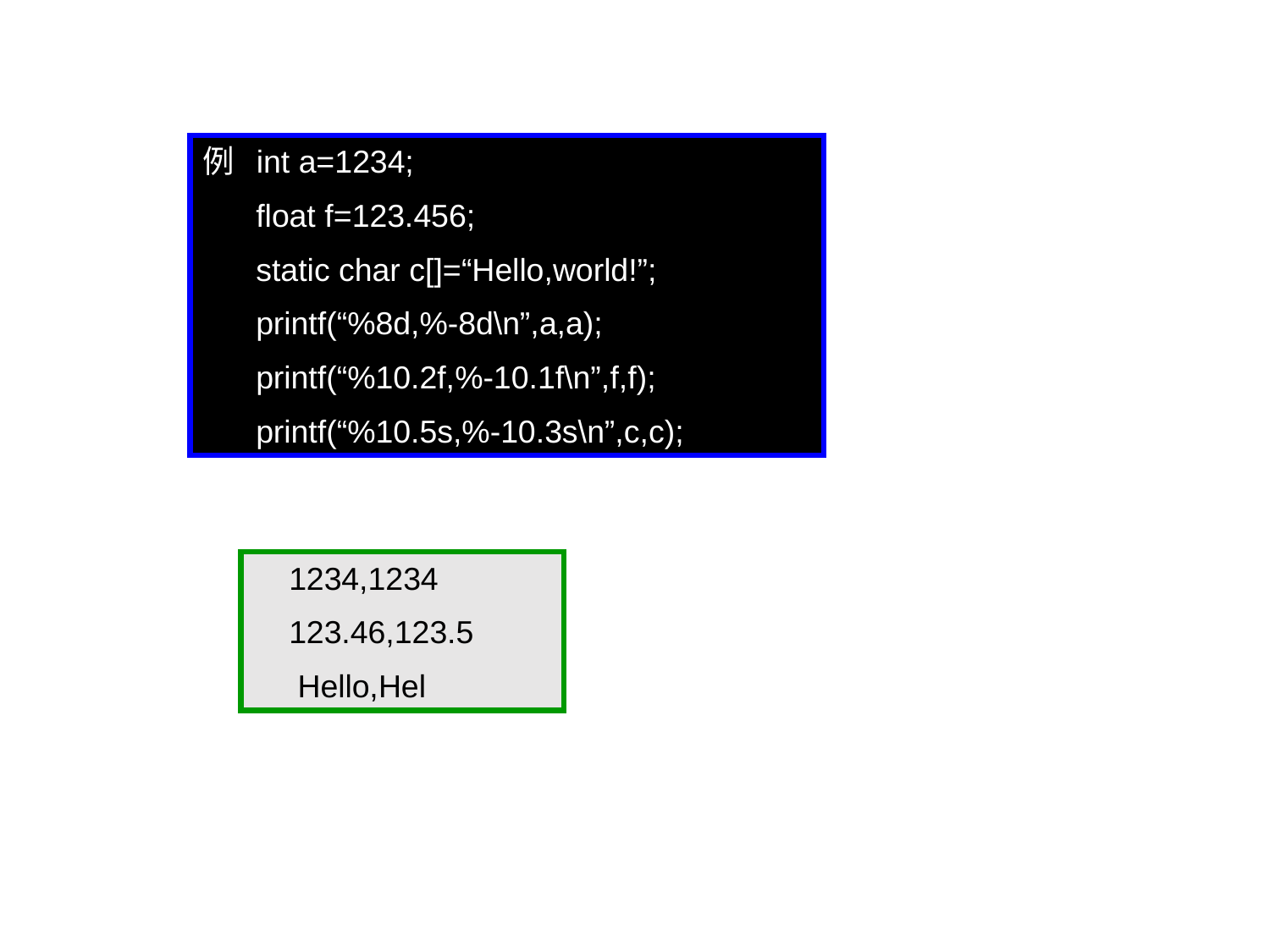

例  int a=1234;
      float f=123.456;
      static char c[]=“Hello,world!”;
      printf(“%8d,%-8d\n”,a,a);
      printf(“%10.2f,%-10.1f\n”,f,f);
      printf(“%10.5s,%-10.3s\n”,c,c);
    1234,1234
    123.46,123.5
     Hello,Hel